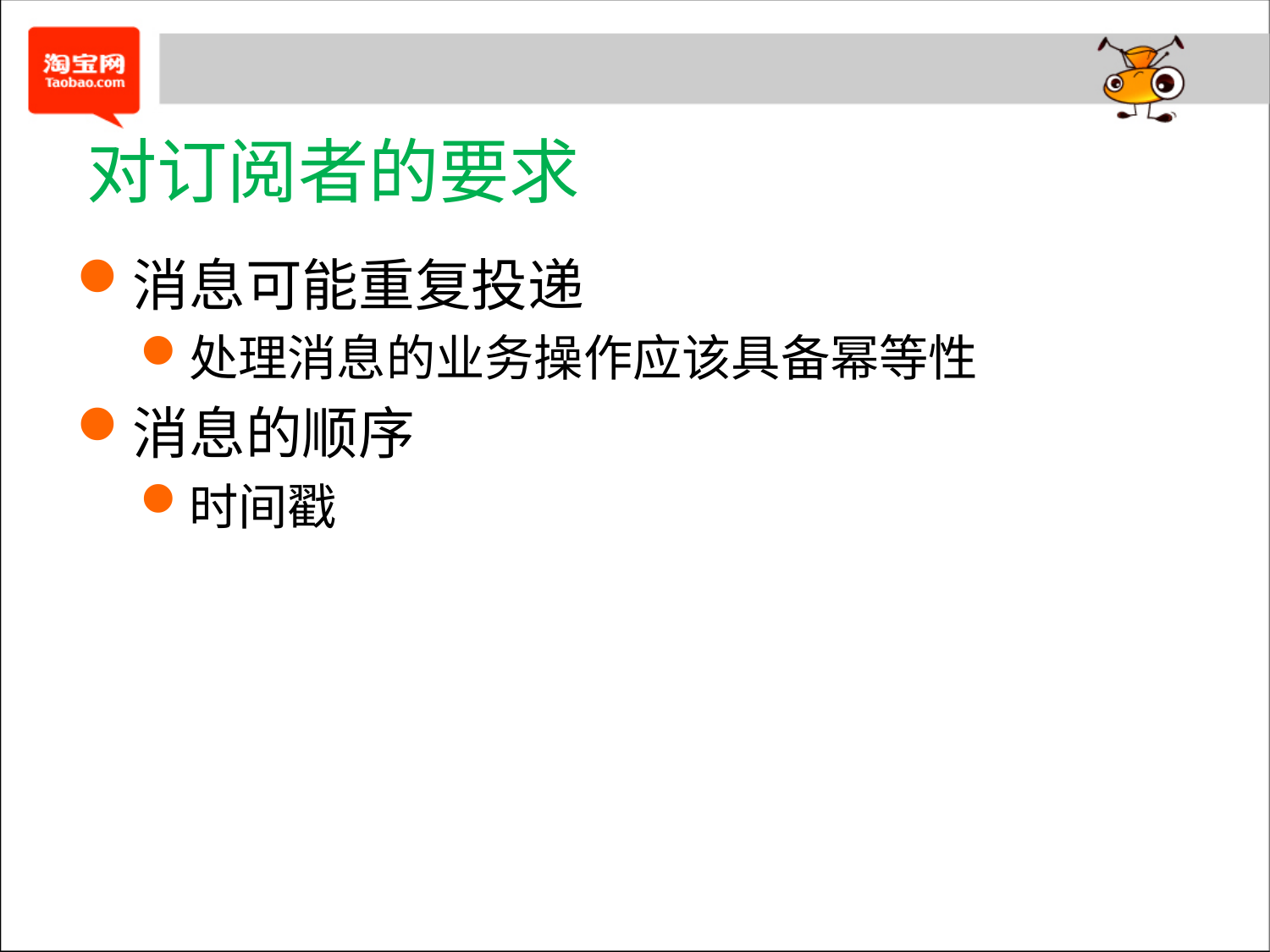

# 对订阅者的要求
消息可能重复投递
处理消息的业务操作应该具备幂等性
消息的顺序
时间戳